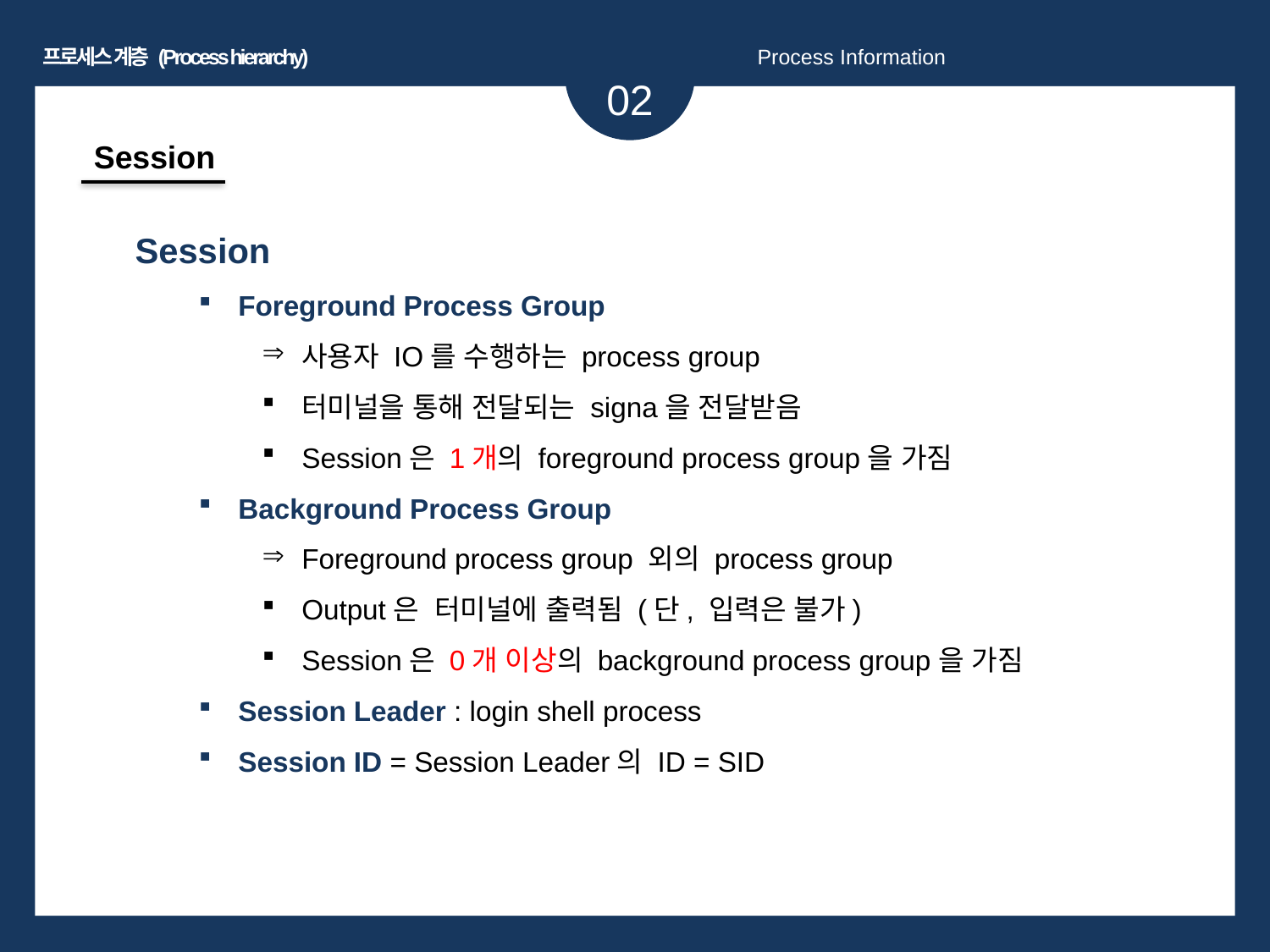

프로세스 계층 (Process hierarchy)
Process Information
02

Session
Session
Foreground Process Group
사용자 IO를 수행하는 process group
터미널을 통해 전달되는 signa을 전달받음
Session은 1개의 foreground process group을 가짐
Background Process Group
Foreground process group 외의 process group
Output은  터미널에 출력됨 (단, 입력은 불가)
Session은 0개 이상의 background process group을 가짐
Session Leader : login shell process
Session ID = Session Leader의 ID = SID